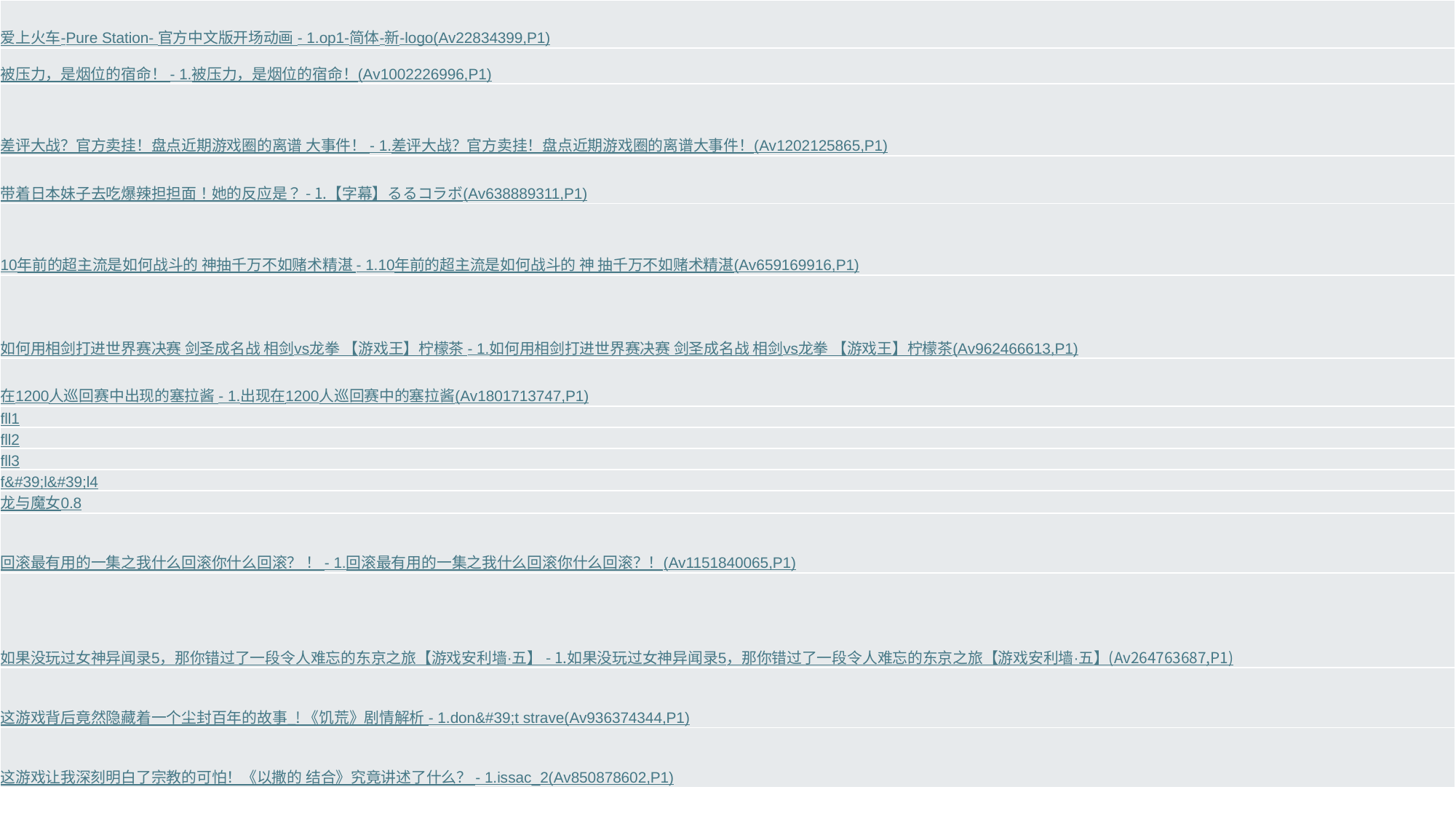

| 爱上火车-Pure Station- 官方中文版开场动画 - 1.op1-简体-新-logo(Av22834399,P1) |
| --- |
| 被压力，是烟位的宿命！ - 1.被压力，是烟位的宿命！(Av1002226996,P1) |
| 差评大战？官方卖挂！盘点近期游戏圈的离谱 大事件！ - 1.差评大战？官方卖挂！盘点近期游戏圈的离谱大事件！(Av1202125865,P1) |
| 带着日本妹子去吃爆辣担担面！她的反应是？ - 1.【字幕】るるコラボ(Av638889311,P1) |
| 10年前的超主流是如何战斗的 神抽千万不如赌术精湛 - 1.10年前的超主流是如何战斗的 神 抽千万不如赌术精湛(Av659169916,P1) |
| 如何用相剑打进世界赛决赛 剑圣成名战 相剑vs龙拳 【游戏王】柠檬茶 - 1.如何用相剑打进世界赛决赛 剑圣成名战 相剑vs龙拳 【游戏王】柠檬茶(Av962466613,P1) |
| 在1200人巡回赛中出现的塞拉酱 - 1.出现在1200人巡回赛中的塞拉酱(Av1801713747,P1) |
| fll1 |
| fll2 |
| fll3 |
| f&#39;l&#39;l4 |
| 龙与魔女0.8 |
| 回滚最有用的一集之我什么回滚你什么回滚？ ！ - 1.回滚最有用的一集之我什么回滚你什么回滚？！(Av1151840065,P1) |
| 如果没玩过女神异闻录5，那你错过了一段令人难忘的东京之旅【游戏安利墙·五】 - 1.如果没玩过女神异闻录5，那你错过了一段令人难忘的东京之旅【游戏安利墙·五】(Av264763687,P1) |
| 这游戏背后竟然隐藏着一个尘封百年的故事\_! 《饥荒》剧情解析 - 1.don&#39;t strave(Av936374344,P1) |
| 这游戏让我深刻明白了宗教的可怕！《以撒的 结合》究竟讲述了什么？ - 1.issac\_2(Av850878602,P1) |